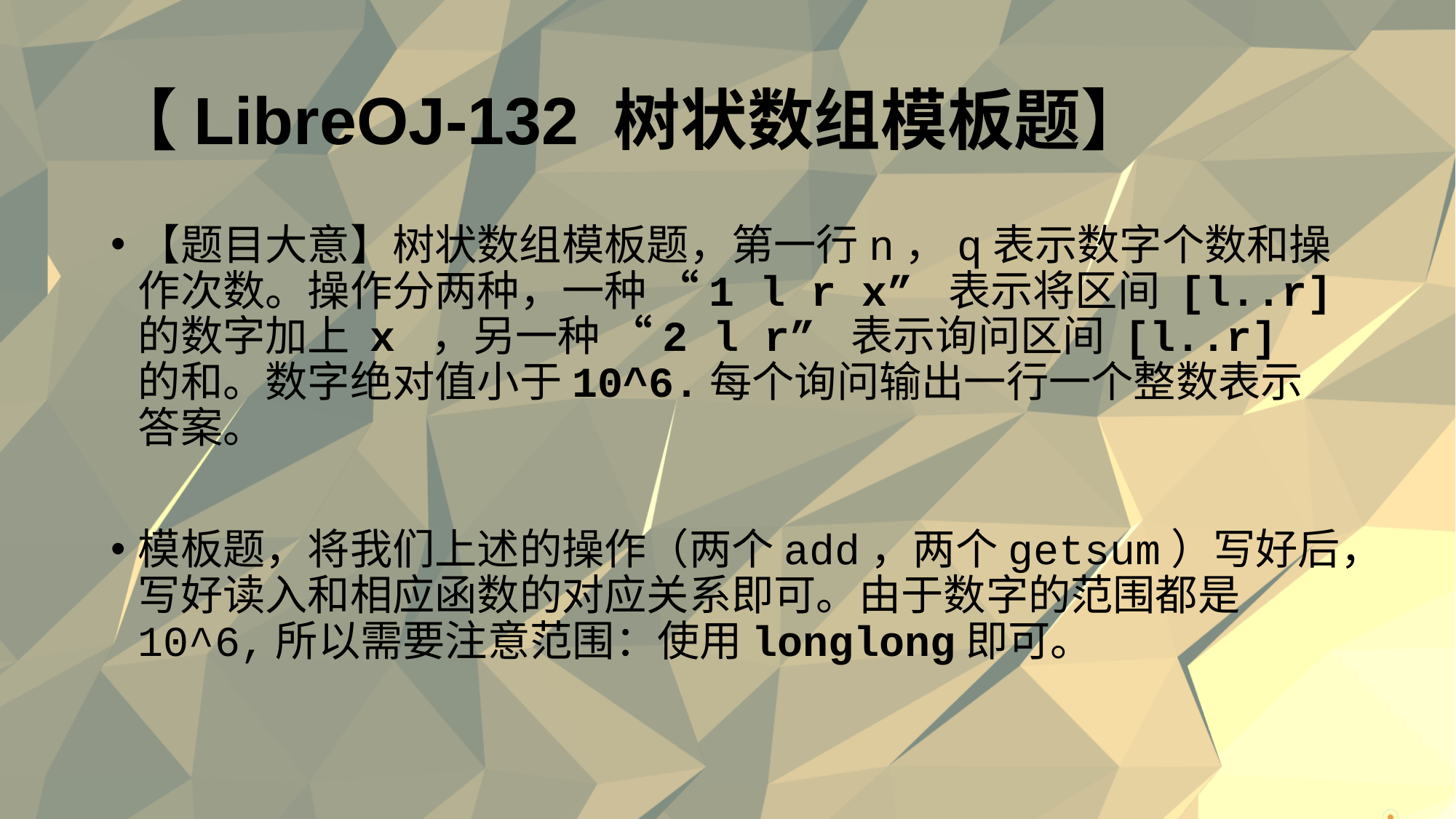

# 【LibreOJ-132 树状数组模板题】
【题目大意】树状数组模板题，第一行n，q表示数字个数和操作次数。操作分两种，一种 “1 l r x” 表示将区间 [l..r] 的数字加上 x ，另一种 “2 l r” 表示询问区间 [l..r] 的和。数字绝对值小于10^6.每个询问输出一行一个整数表示答案。

模板题，将我们上述的操作（两个add，两个getsum）写好后，写好读入和相应函数的对应关系即可。由于数字的范围都是10^6,所以需要注意范围：使用longlong即可。